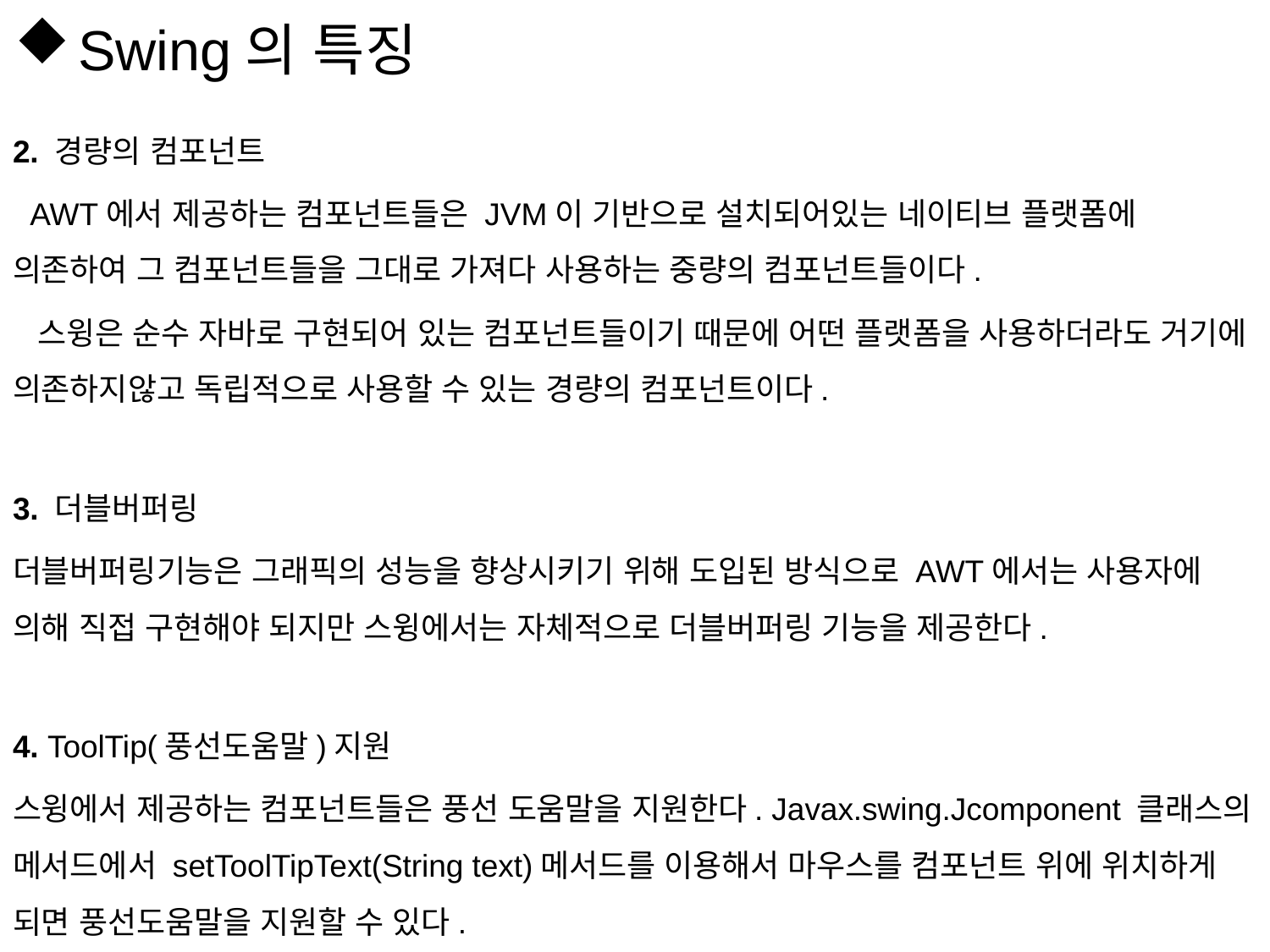

# Swing의 특징
2. 경량의 컴포넌트
  AWT에서 제공하는 컴포넌트들은 JVM이 기반으로 설치되어있는 네이티브 플랫폼에 의존하여 그 컴포넌트들을 그대로 가져다 사용하는 중량의 컴포넌트들이다.
  스윙은 순수 자바로 구현되어 있는 컴포넌트들이기 때문에 어떤 플랫폼을 사용하더라도 거기에 의존하지않고 독립적으로 사용할 수 있는 경량의 컴포넌트이다.
3. 더블버퍼링
더블버퍼링기능은 그래픽의 성능을 향상시키기 위해 도입된 방식으로 AWT에서는 사용자에 의해 직접 구현해야 되지만 스윙에서는 자체적으로 더블버퍼링 기능을 제공한다.
4. ToolTip(풍선도움말)지원
스윙에서 제공하는 컴포넌트들은 풍선 도움말을 지원한다. Javax.swing.Jcomponent 클래스의 메서드에서 setToolTipText(String text)메서드를 이용해서 마우스를 컴포넌트 위에 위치하게 되면 풍선도움말을 지원할 수 있다.